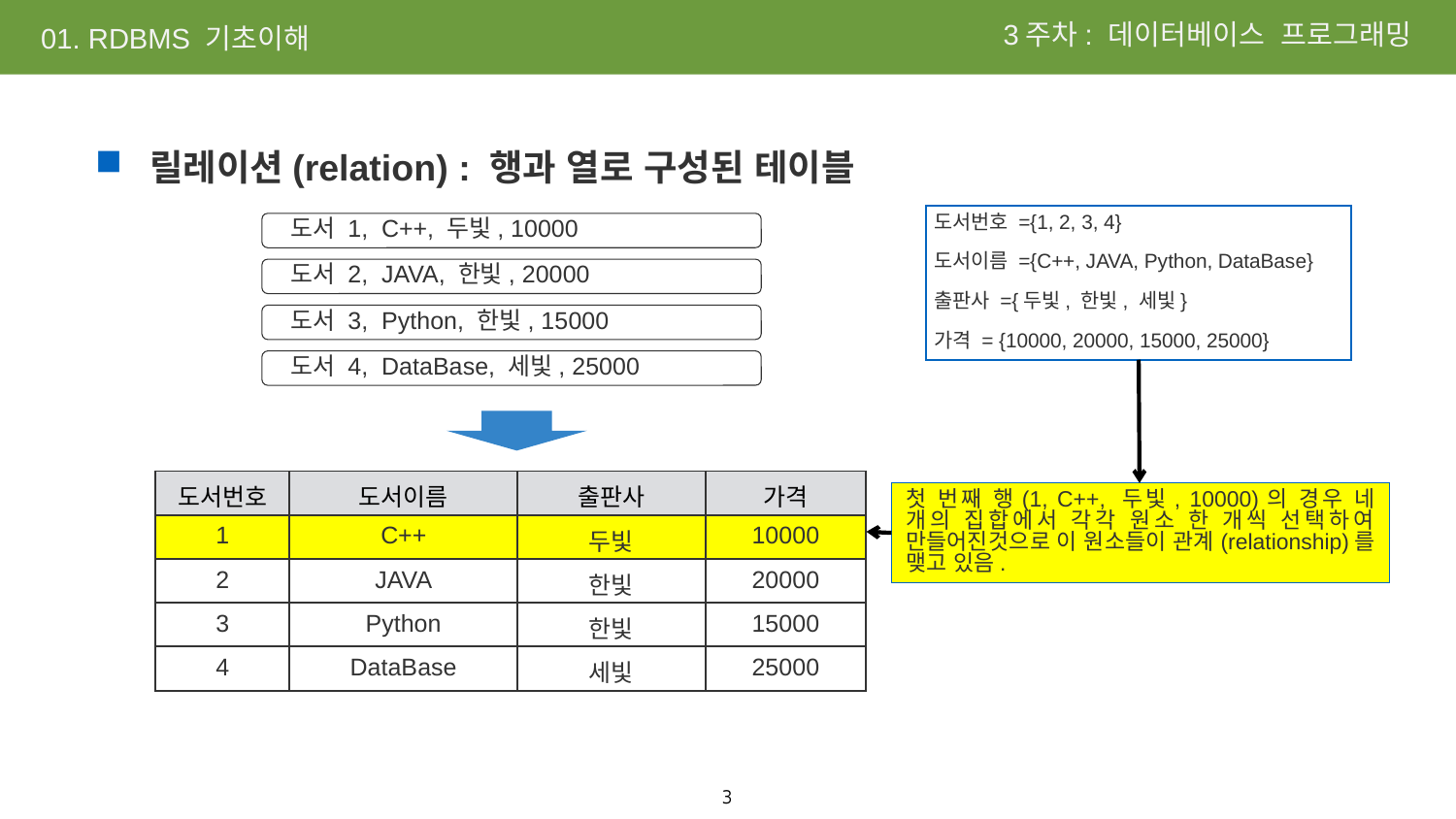

3주차: 데이터베이스  프로그래밍
01. RDBMS 기초이해
릴레이션(relation) : 행과 열로 구성된 테이블
도서번호 ={1, 2, 3, 4}
도서이름 ={C++, JAVA, Python, DataBase}
출판사 ={두빛, 한빛, 세빛}
가격 = {10000, 20000, 15000, 25000}
 도서 1,  C++, 두빛, 10000
 도서 2,  JAVA, 한빛, 20000
 도서 3,  Python, 한빛, 15000
 도서 4,  DataBase, 세빛, 25000

| 도서번호 | 도서이름 | 출판사 | 가격 |
| --- | --- | --- | --- |
| 1 | C++ | 두빛 | 10000 |
| 2 | JAVA | 한빛 | 20000 |
| 3 | Python | 한빛 | 15000 |
| 4 | DataBase | 세빛 | 25000 |
첫 번째 행(1, C++, 두빛, 10000)의 경우 네 개의 집합에서 각각 원소 한 개씩 선택하여 만들어진것으로 이 원소들이 관계(relationship)를 맺고 있음.
3